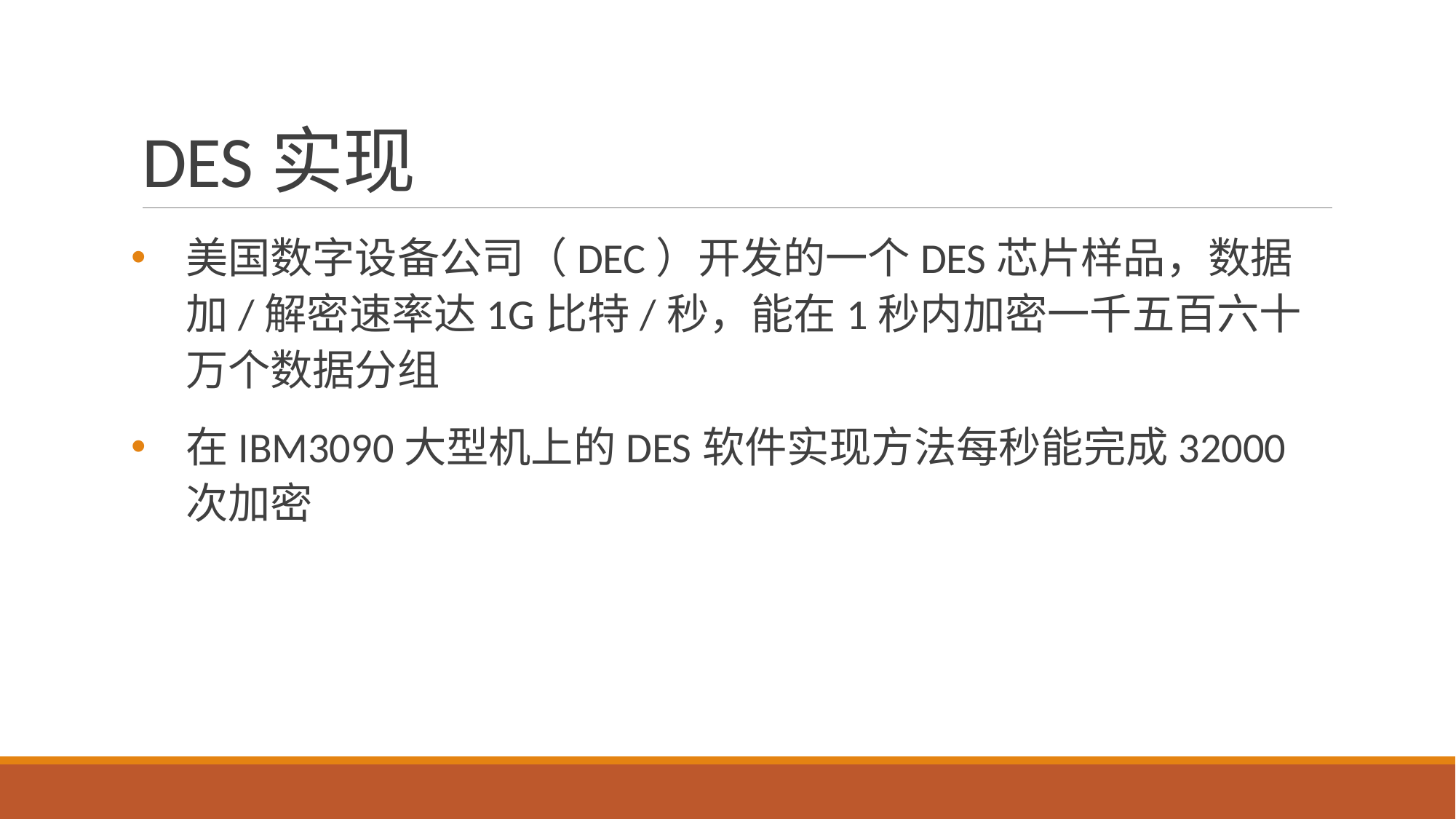

# DES实现
美国数字设备公司（DEC）开发的一个DES芯片样品，数据加/解密速率达1G比特/秒，能在1秒内加密一千五百六十万个数据分组
在IBM3090大型机上的DES软件实现方法每秒能完成32000次加密